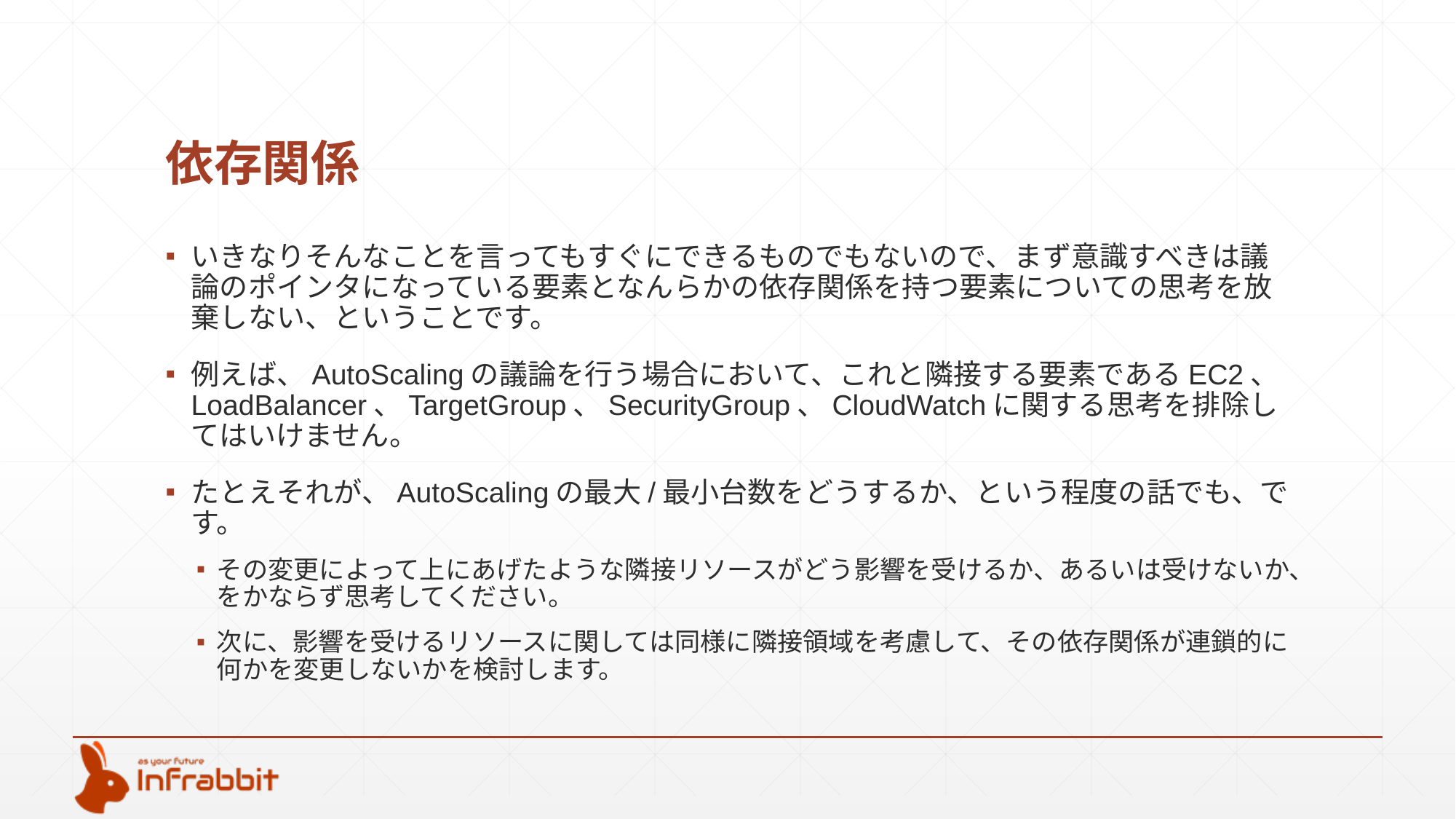

# 依存関係
いきなりそんなことを言ってもすぐにできるものでもないので、まず意識すべきは議論のポインタになっている要素となんらかの依存関係を持つ要素についての思考を放棄しない、ということです。
例えば、AutoScalingの議論を行う場合において、これと隣接する要素であるEC2、LoadBalancer、TargetGroup、SecurityGroup、CloudWatchに関する思考を排除してはいけません。
たとえそれが、AutoScalingの最大/最小台数をどうするか、という程度の話でも、です。
その変更によって上にあげたような隣接リソースがどう影響を受けるか、あるいは受けないか、をかならず思考してください。
次に、影響を受けるリソースに関しては同様に隣接領域を考慮して、その依存関係が連鎖的に何かを変更しないかを検討します。